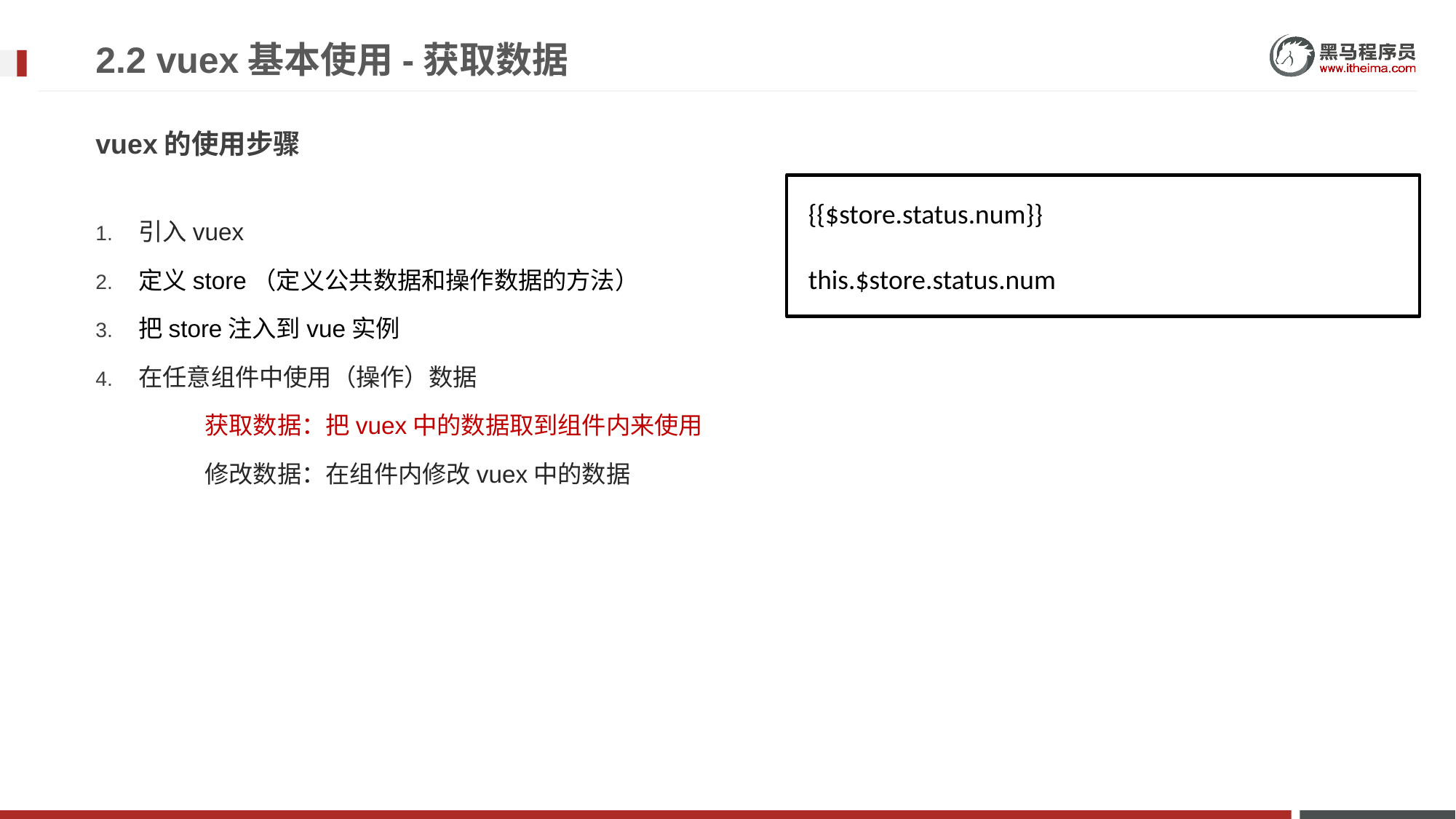

# 2.2 vuex基本使用-获取数据
vuex的使用步骤
{{$store.status.num}}

this.$store.status.num
引入vuex
定义store（定义公共数据和操作数据的方法）
把store注入到vue实例
在任意组件中使用（操作）数据
 	获取数据：把vuex中的数据取到组件内来使用
 	修改数据：在组件内修改vuex中的数据